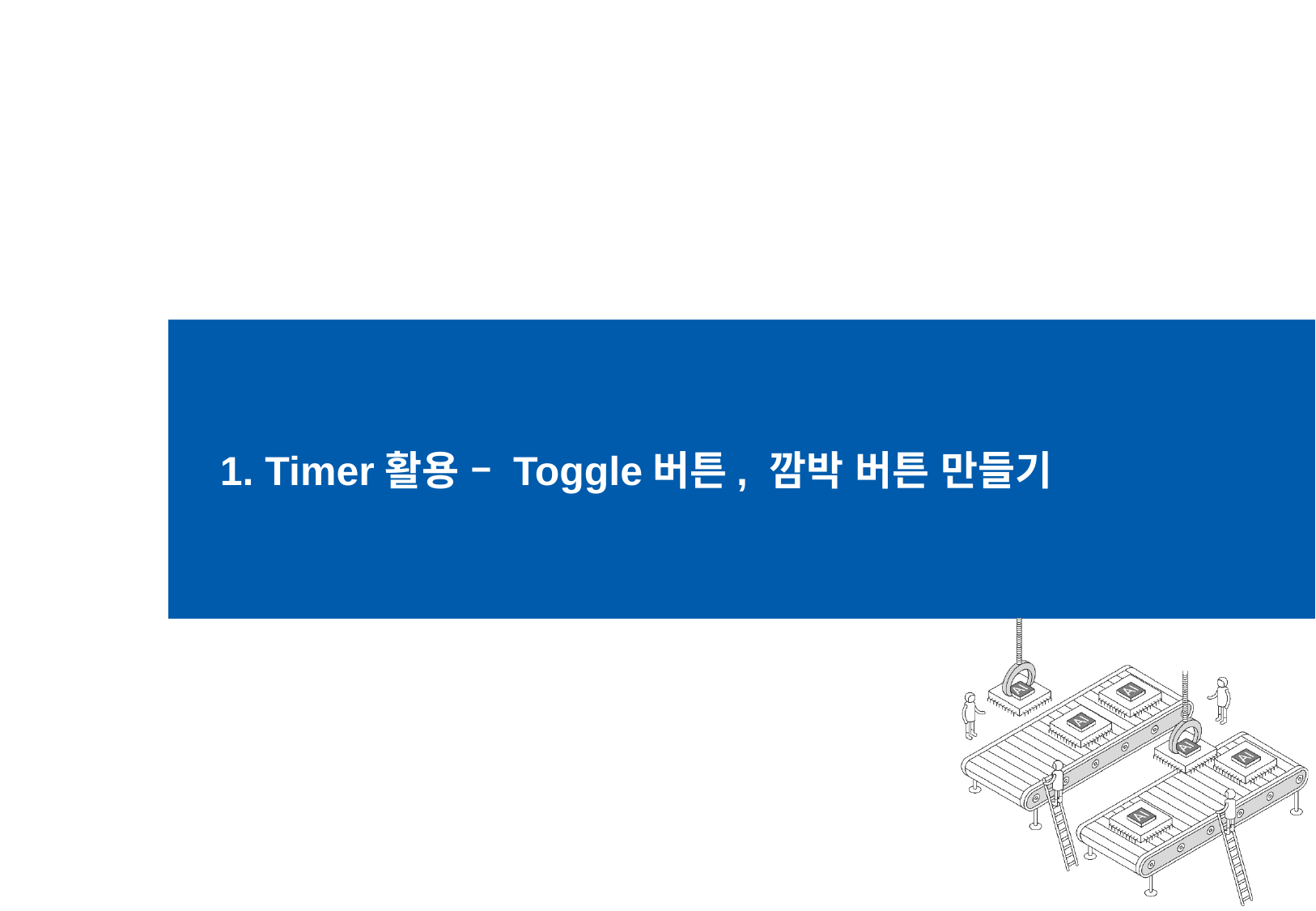

1. Timer활용 – Toggle버튼, 깜박 버튼 만들기